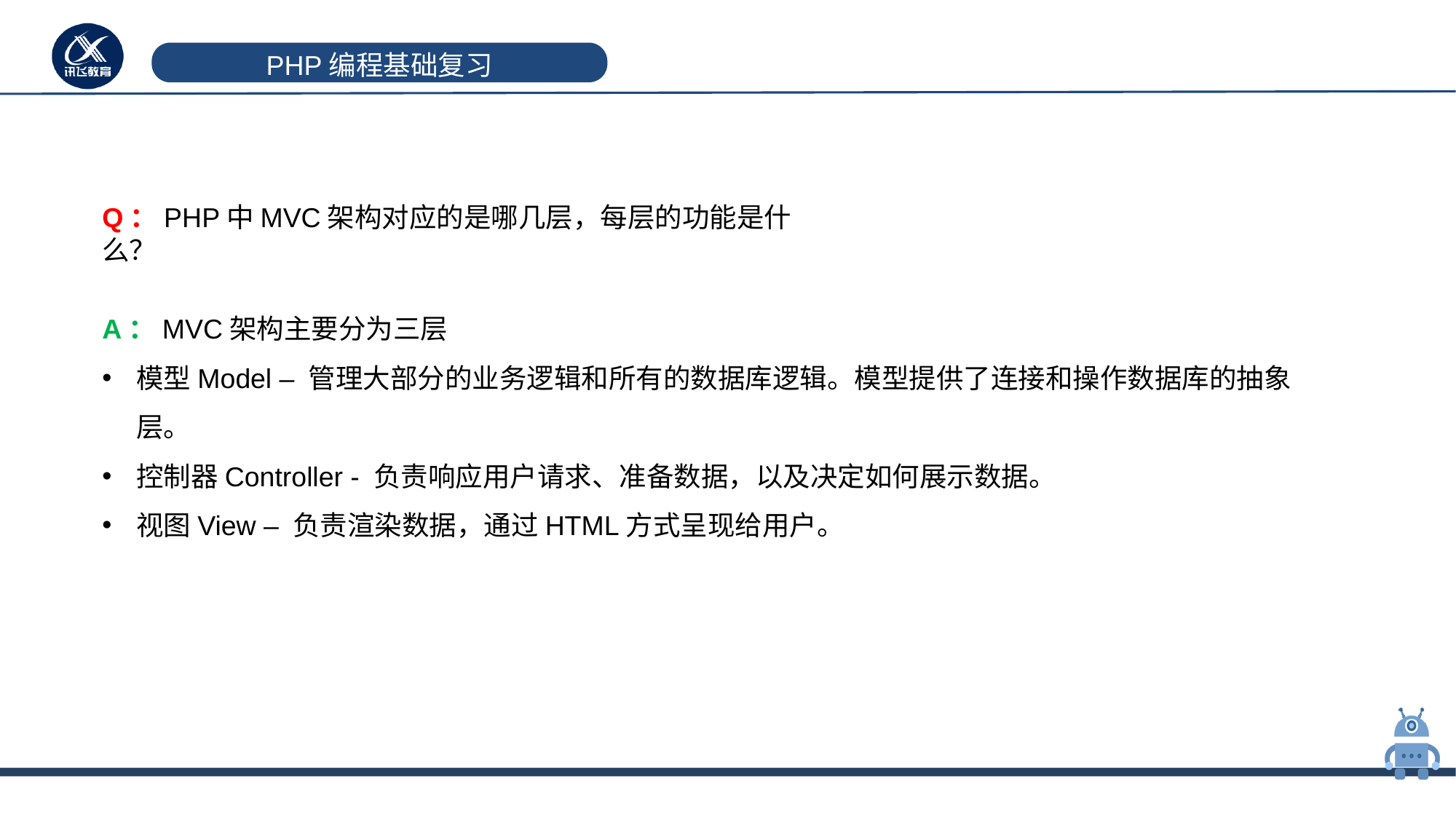

# PHP编程基础复习
Q：PHP中MVC架构对应的是哪几层，每层的功能是什么？
A：MVC架构主要分为三层
模型Model – 管理大部分的业务逻辑和所有的数据库逻辑。模型提供了连接和操作数据库的抽象层。
控制器Controller - 负责响应用户请求、准备数据，以及决定如何展示数据。
视图View – 负责渲染数据，通过HTML方式呈现给用户。